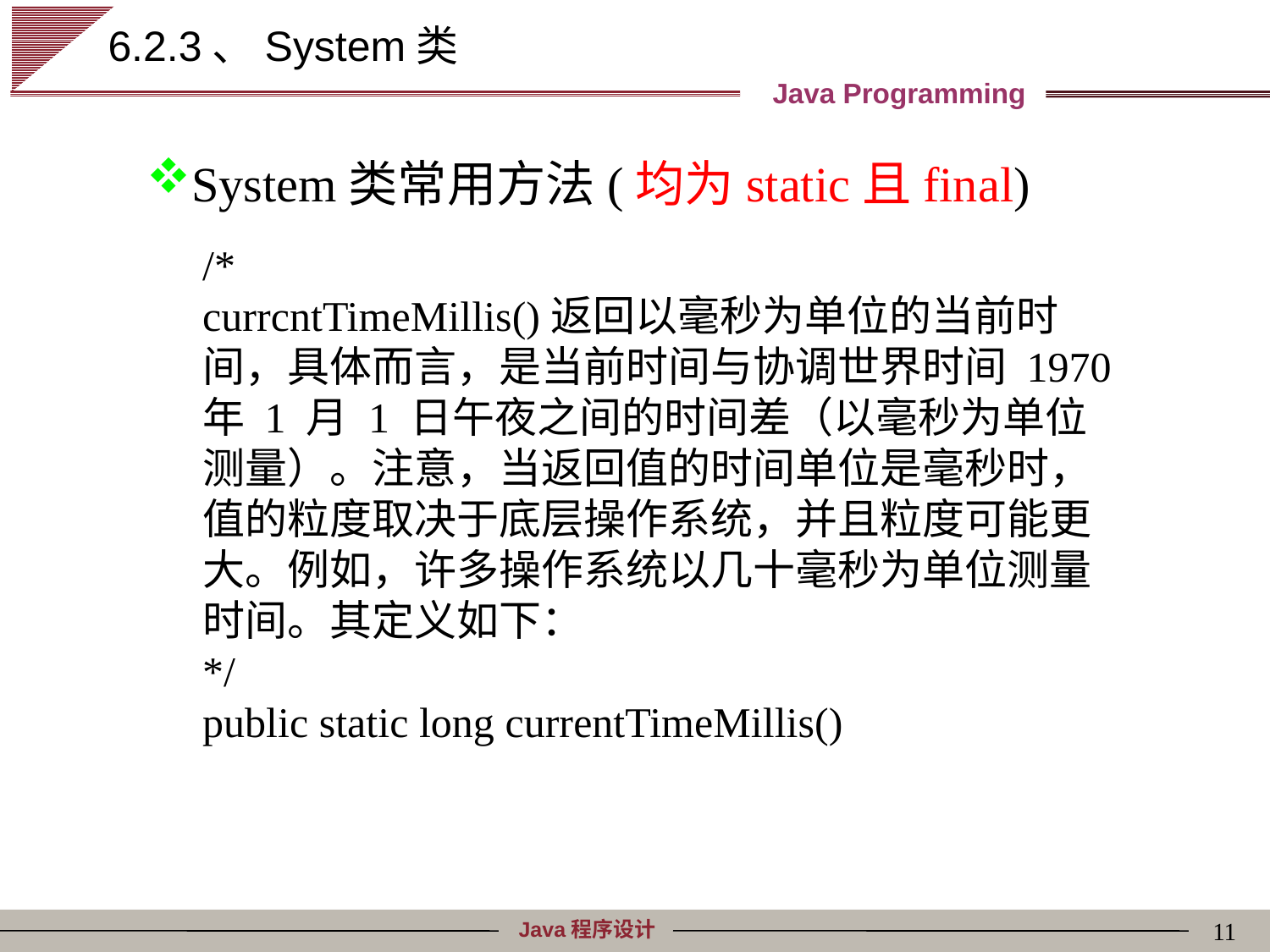

# 6.2.3、System类
System类常用方法(均为static且final)
/*
currcntTimeMillis()返回以毫秒为单位的当前时间，具体而言，是当前时间与协调世界时间 1970 年 1 月 1 日午夜之间的时间差（以毫秒为单位测量）。注意，当返回值的时间单位是毫秒时，值的粒度取决于底层操作系统，并且粒度可能更大。例如，许多操作系统以几十毫秒为单位测量时间。其定义如下：
*/
public static long currentTimeMillis()